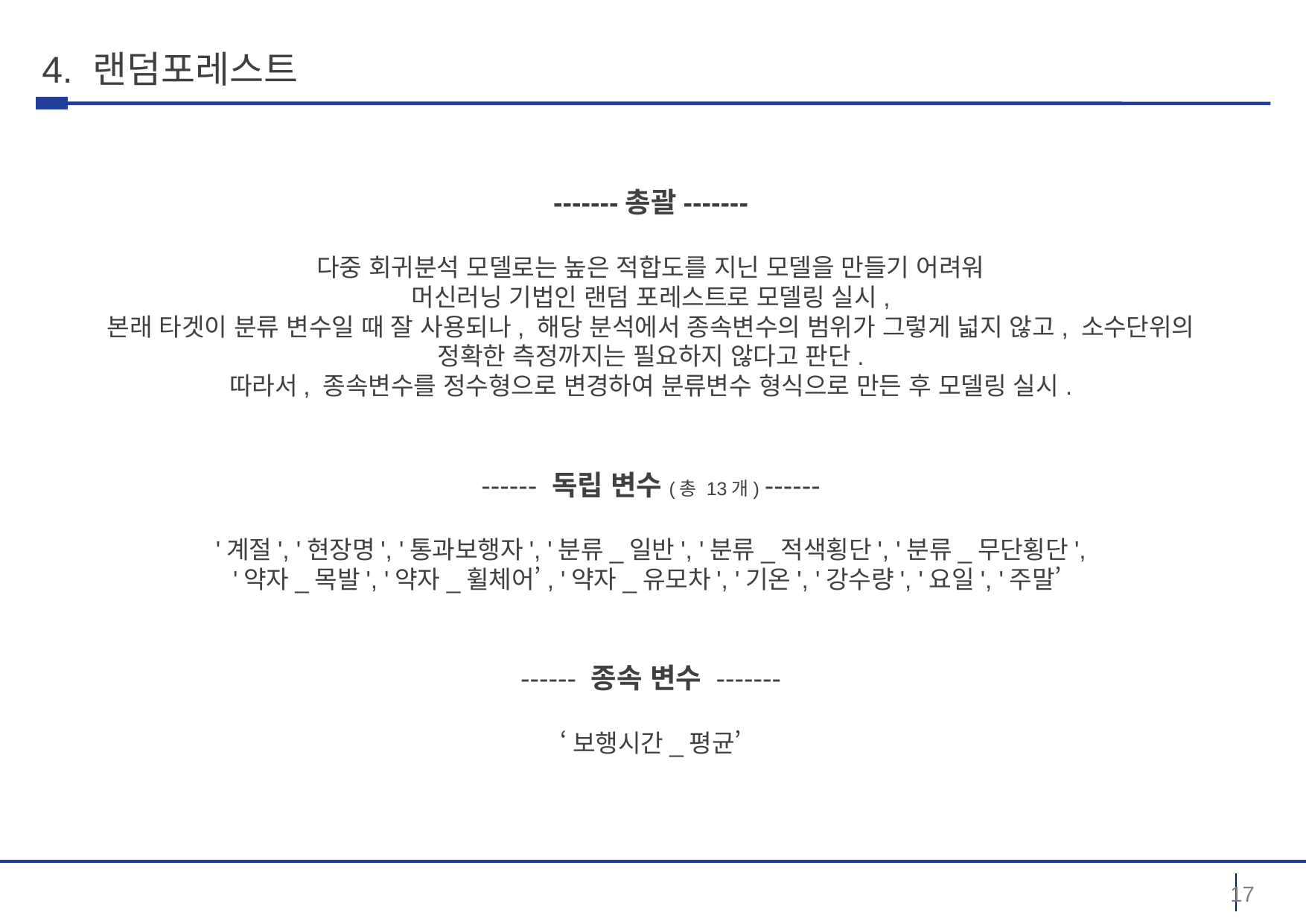

# 4. 랜덤포레스트

-------총괄-------

다중 회귀분석 모델로는 높은 적합도를 지닌 모델을 만들기 어려워
머신러닝 기법인 랜덤 포레스트로 모델링 실시,
본래 타겟이 분류 변수일 때 잘 사용되나, 해당 분석에서 종속변수의 범위가 그렇게 넓지 않고, 소수단위의 정확한 측정까지는 필요하지 않다고 판단.
따라서, 종속변수를 정수형으로 변경하여 분류변수 형식으로 만든 후 모델링 실시.

------ 독립 변수(총 13개) ------

'계절', '현장명', '통과보행자', '분류_일반', '분류_적색횡단', '분류_무단횡단',
'약자_목발', '약자_휠체어’, '약자_유모차', '기온', '강수량', '요일', '주말’

------ 종속 변수 -------

‘보행시간_평균’